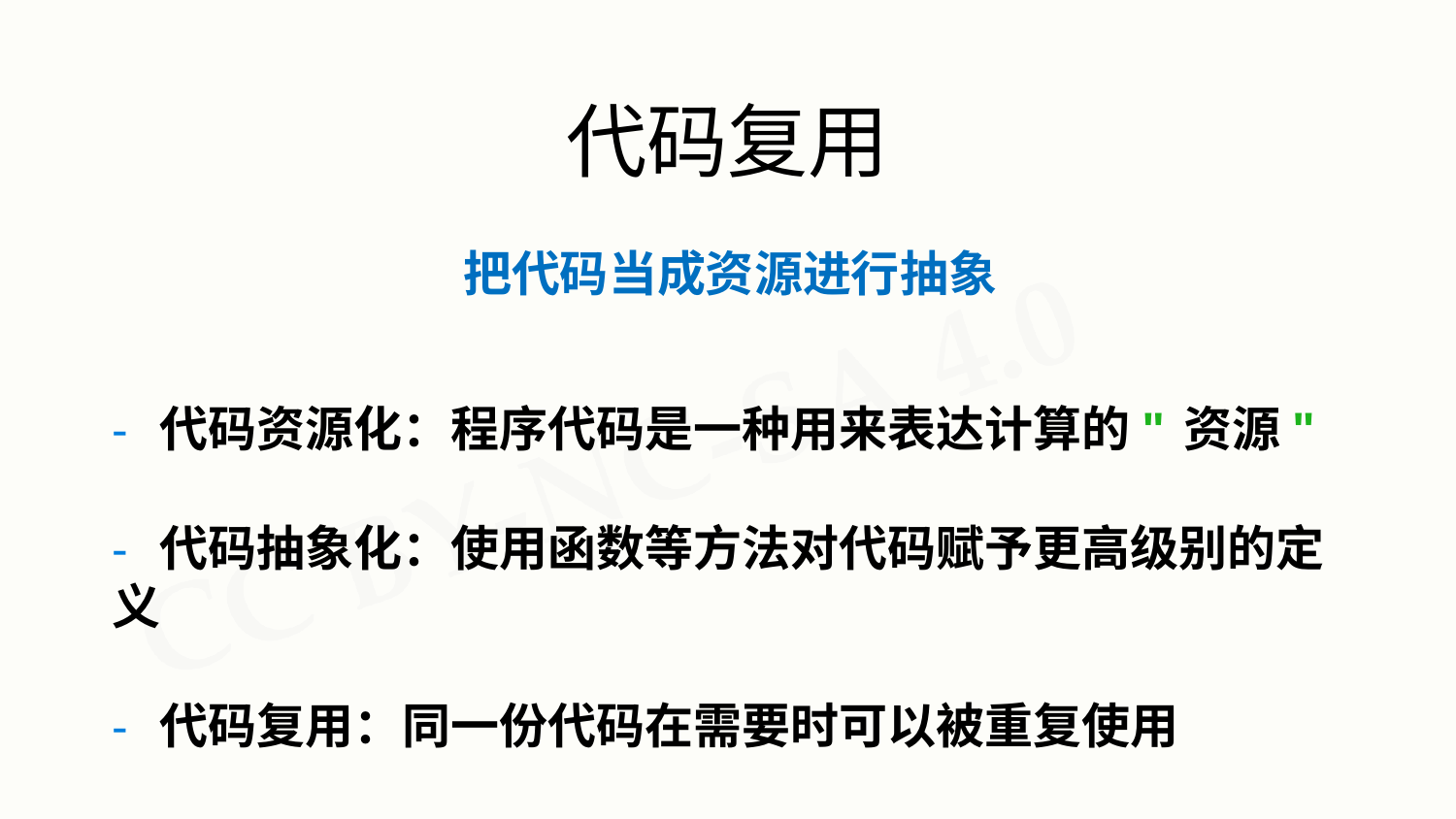

# 代码复用
把代码当成资源进行抽象

- 代码资源化：程序代码是一种用来表达计算的"资源"

- 代码抽象化：使用函数等方法对代码赋予更高级别的定义

- 代码复用：同一份代码在需要时可以被重复使用